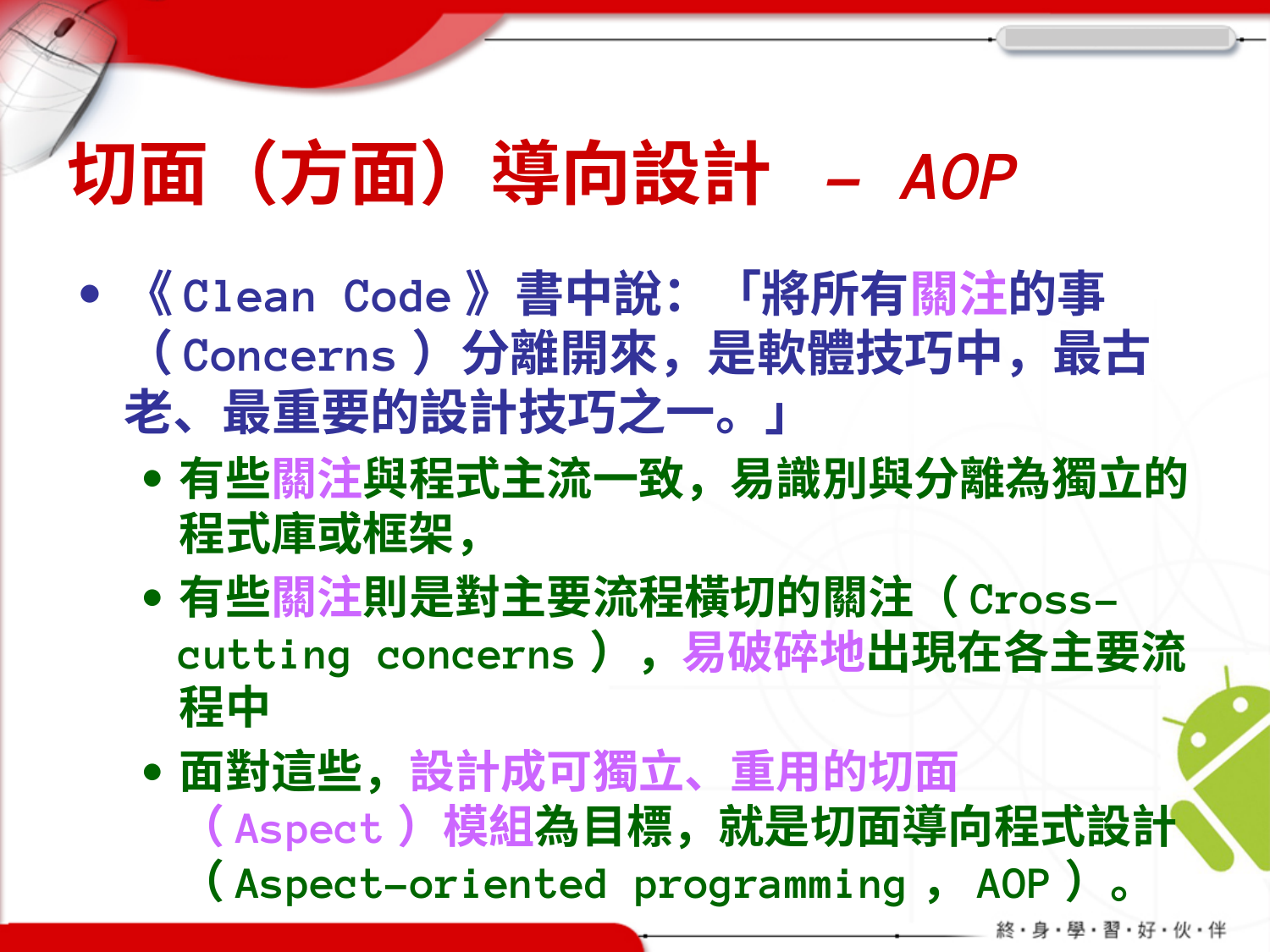

# 切面（方面）導向設計 - AOP
《Clean Code》書中說：「將所有關注的事（Concerns）分離開來，是軟體技巧中，最古老、最重要的設計技巧之一。」
有些關注與程式主流一致，易識別與分離為獨立的程式庫或框架，
有些關注則是對主要流程橫切的關注（Cross-cutting concerns），易破碎地出現在各主要流程中
面對這些，設計成可獨立、重用的切面（Aspect）模組為目標，就是切面導向程式設計（Aspect-oriented programming，AOP）。